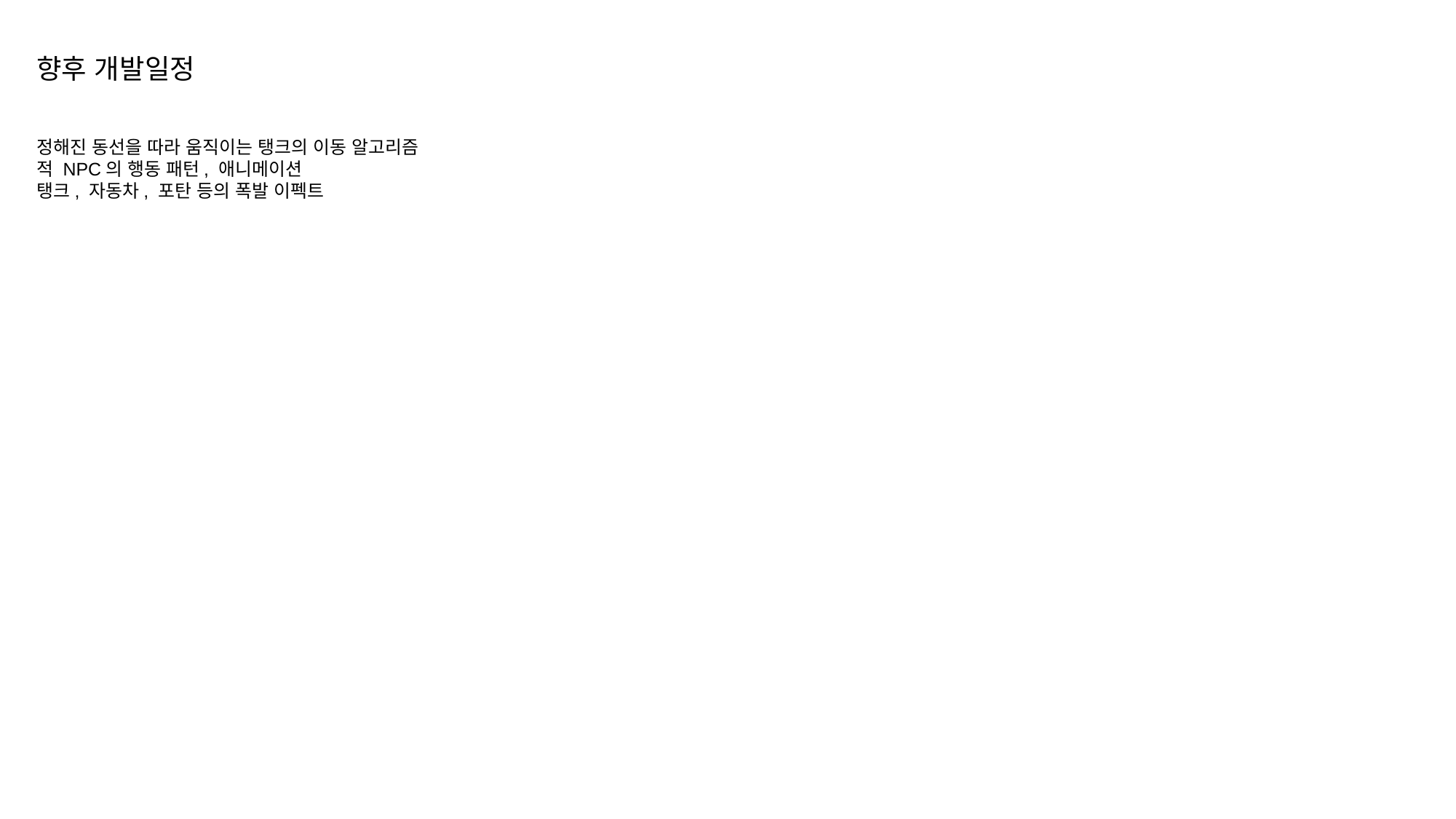

향후 개발일정
정해진 동선을 따라 움직이는 탱크의 이동 알고리즘
적 NPC의 행동 패턴, 애니메이션
탱크, 자동차, 포탄 등의 폭발 이펙트